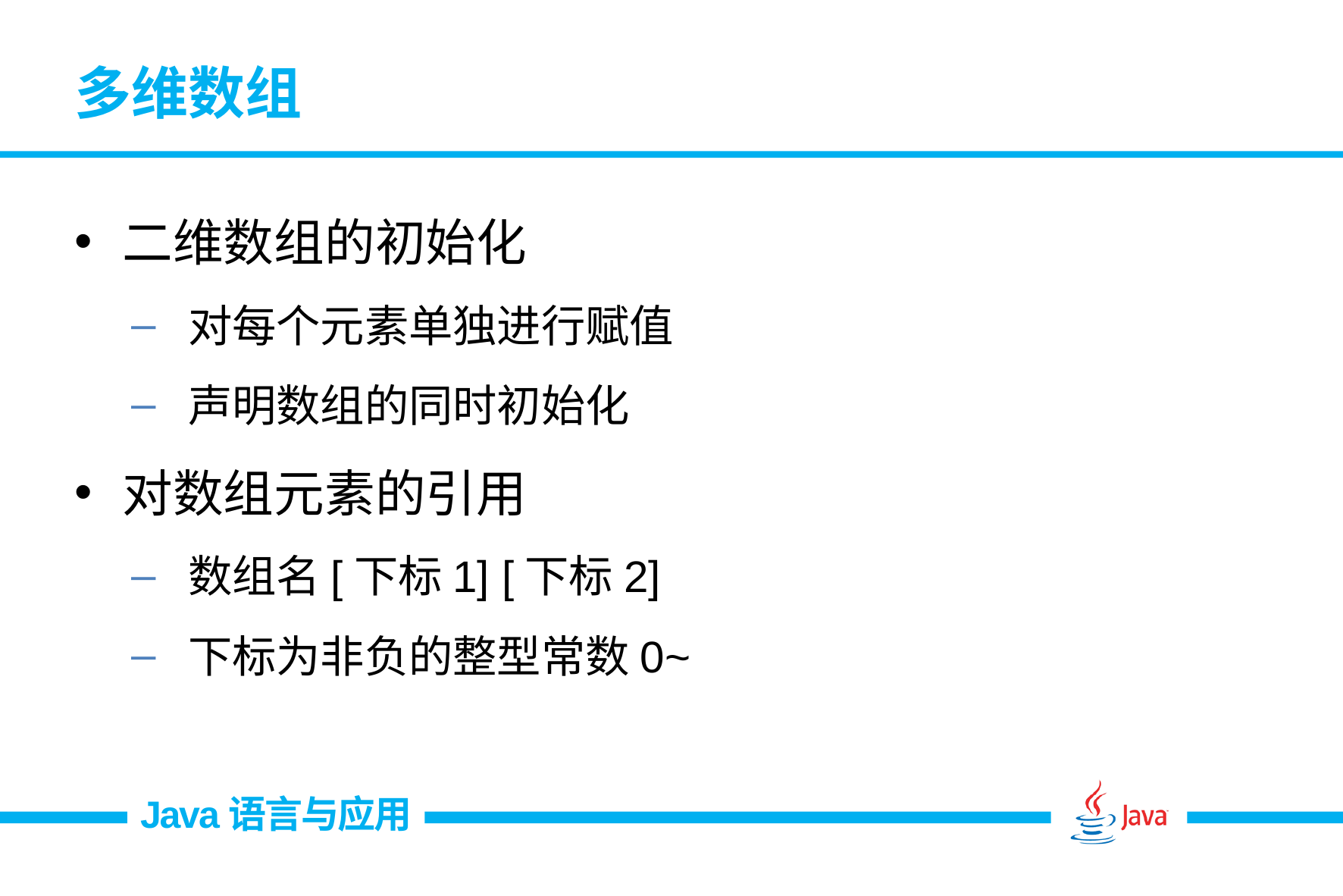

# 多维数组
二维数组的初始化
对每个元素单独进行赋值
声明数组的同时初始化
对数组元素的引用
数组名[下标1] [下标2]
下标为非负的整型常数0~